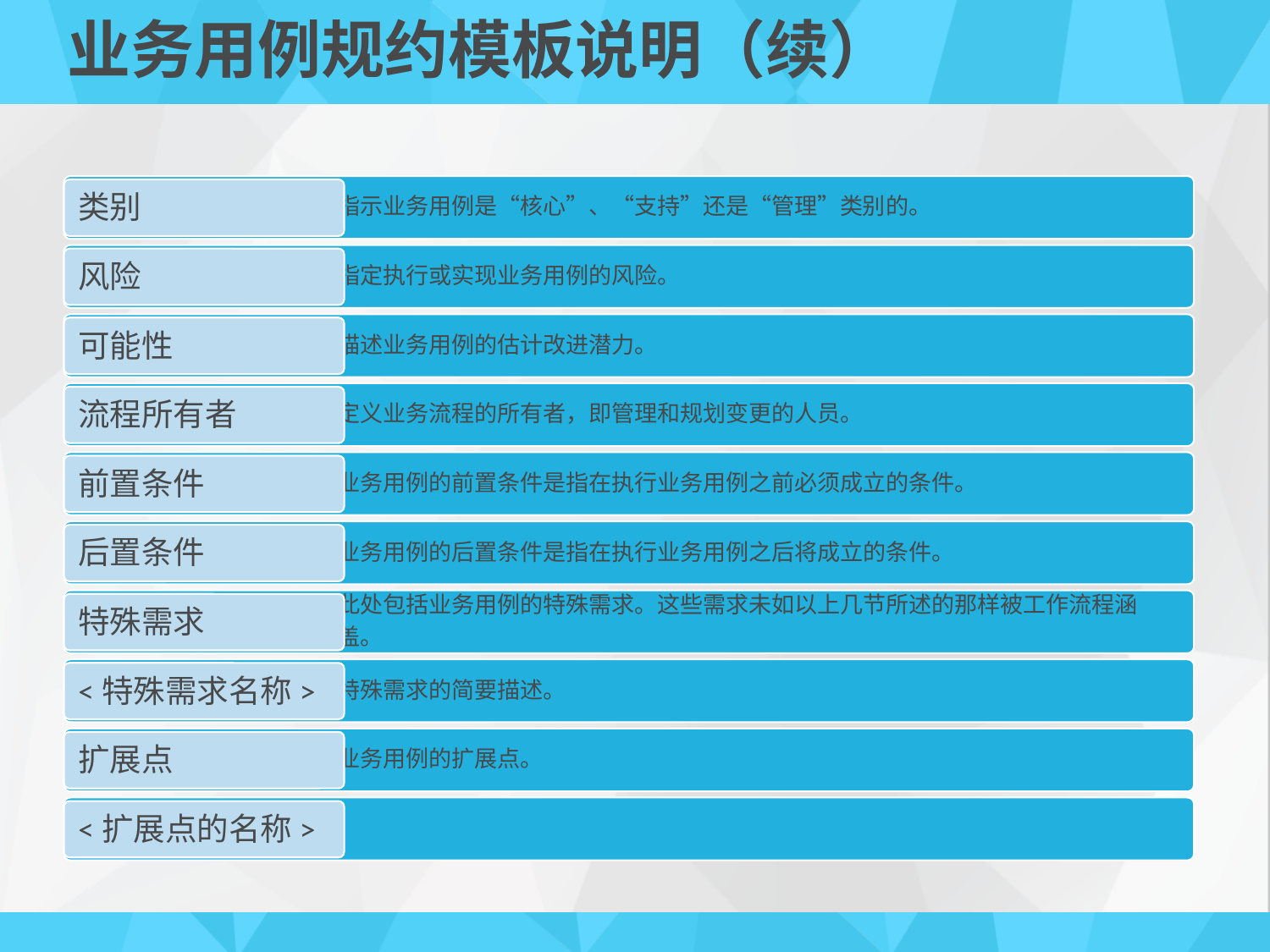

# 业务用例规约模板说明（续）
        指示业务用例是“核心”、“支持”还是“管理”类别的。
类别
        指定执行或实现业务用例的风险。
风险
        描述业务用例的估计改进潜力。
可能性
        定义业务流程的所有者，即管理和规划变更的人员。
流程所有者
        业务用例的前置条件是指在执行业务用例之前必须成立的条件。
前置条件
        业务用例的后置条件是指在执行业务用例之后将成立的条件。
后置条件
        此处包括业务用例的特殊需求。这些需求未如以上几节所述的那样被工作流程涵
        盖。
特殊需求
        特殊需求的简要描述。
<特殊需求名称>
        业务用例的扩展点。
扩展点

<扩展点的名称>